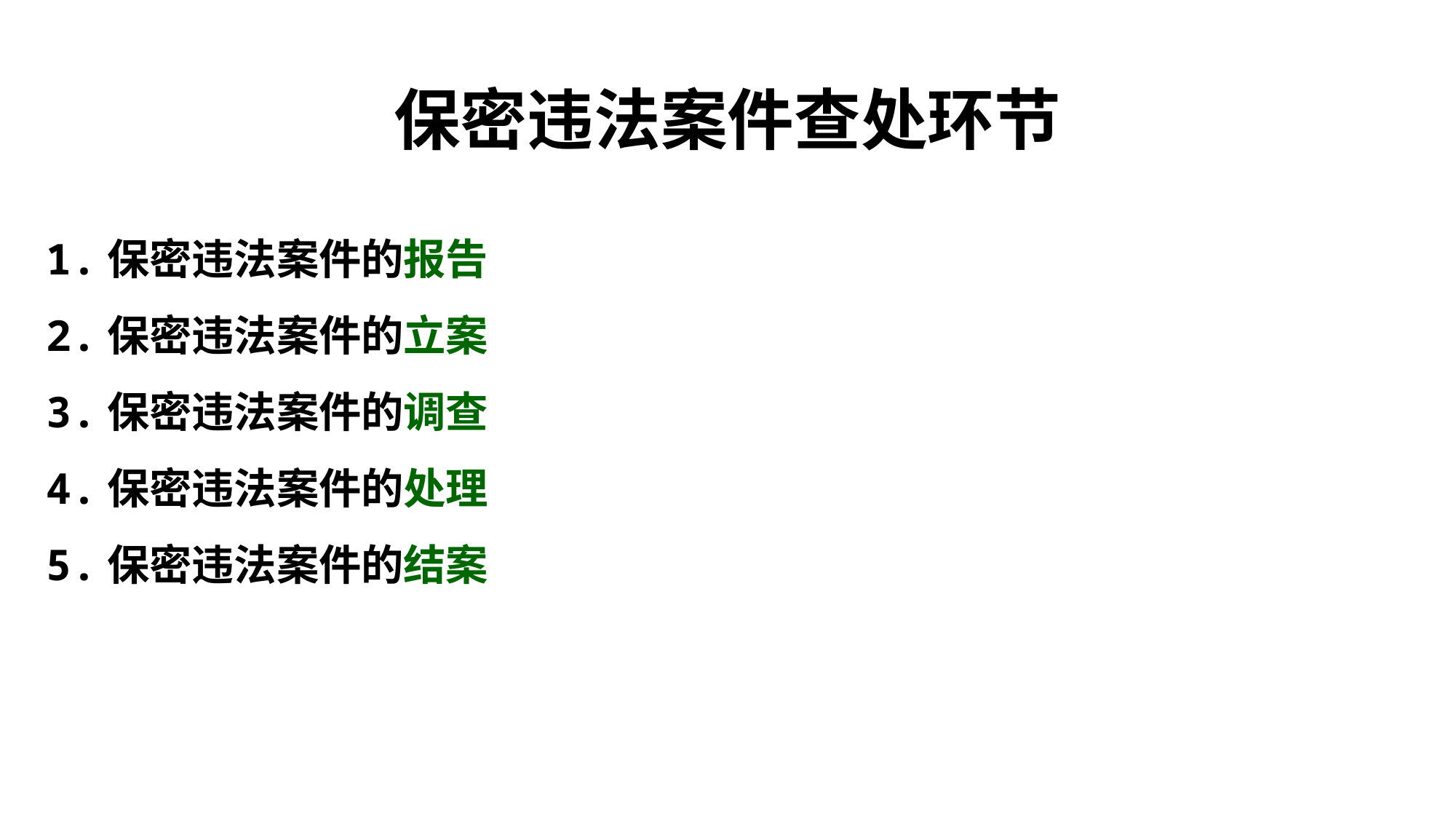

# 保密违法案件查处环节
1.保密违法案件的报告
2.保密违法案件的立案
3.保密违法案件的调查
4.保密违法案件的处理
5.保密违法案件的结案